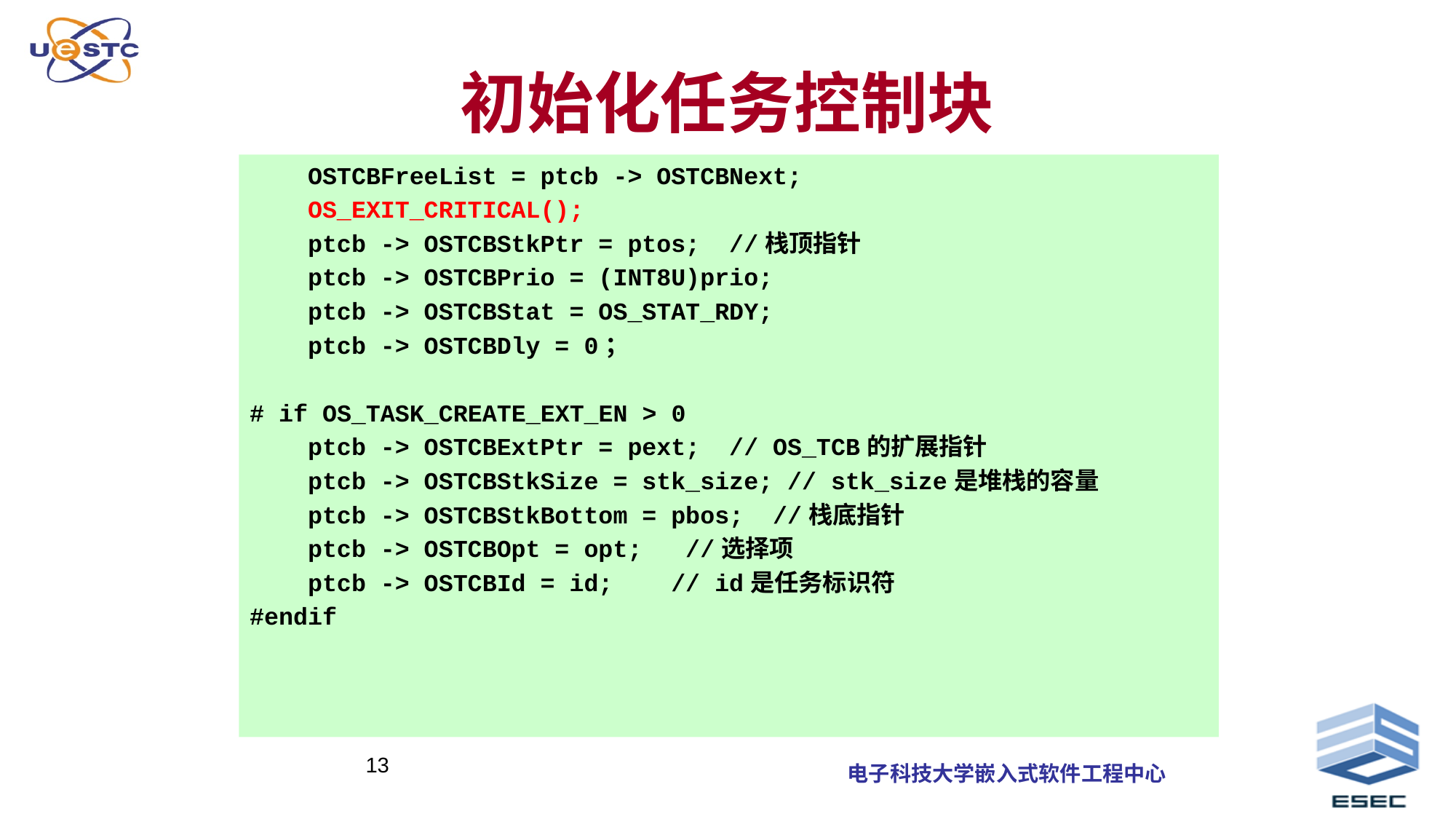

# 初始化任务控制块
    OSTCBFreeList = ptcb -> OSTCBNext;
    OS_EXIT_CRITICAL();
    ptcb -> OSTCBStkPtr = ptos;  //栈顶指针
    ptcb -> OSTCBPrio = (INT8U)prio;
    ptcb -> OSTCBStat = OS_STAT_RDY;
    ptcb -> OSTCBDly = 0；

# if OS_TASK_CREATE_EXT_EN > 0
    ptcb -> OSTCBExtPtr = pext;  // OS_TCB的扩展指针
    ptcb -> OSTCBStkSize = stk_size; // stk_size是堆栈的容量
    ptcb -> OSTCBStkBottom = pbos;  //栈底指针
    ptcb -> OSTCBOpt = opt;   //选择项
    ptcb -> OSTCBId = id;    // id是任务标识符
#endif

13